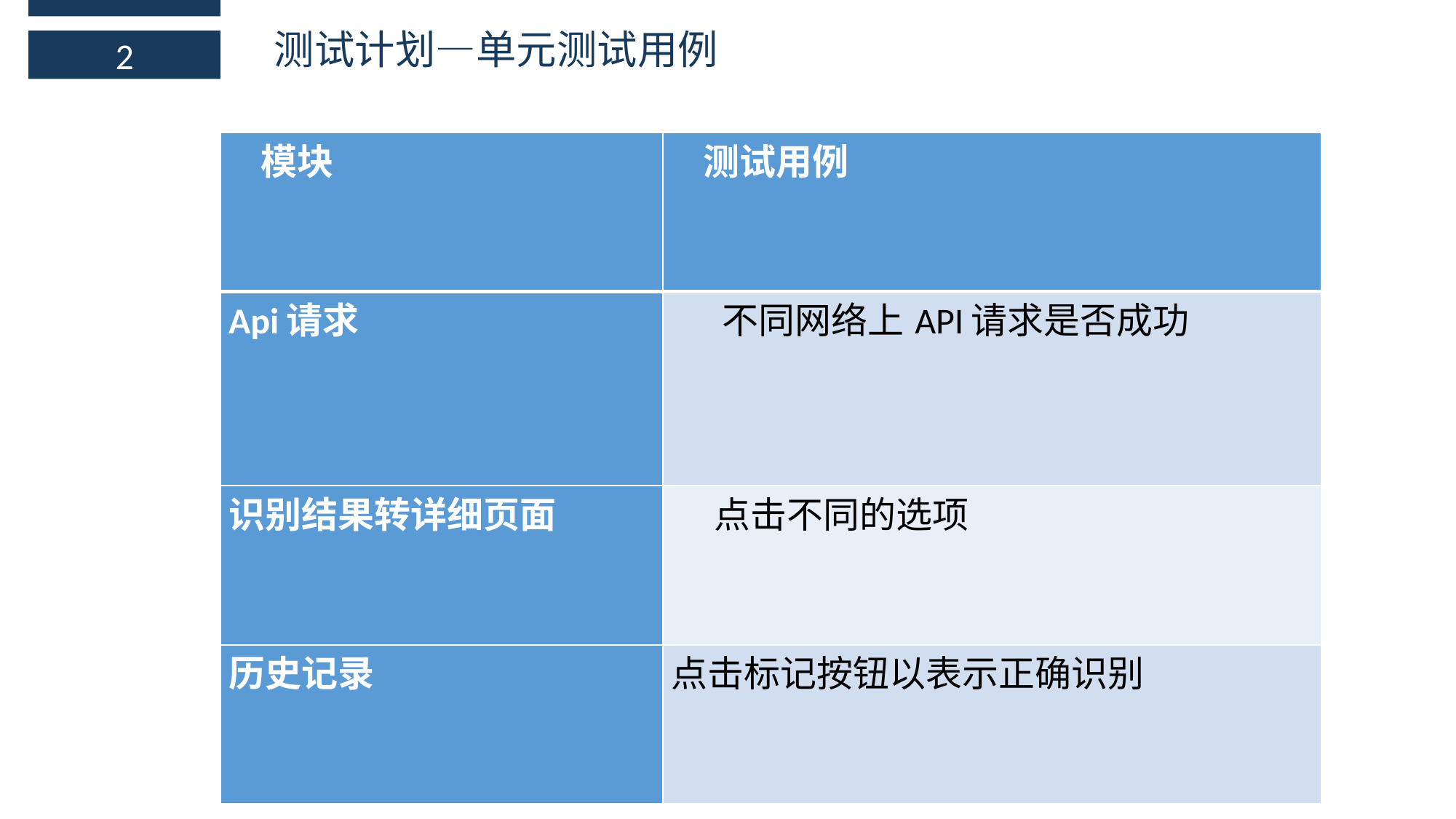

测试计划—单元测试用例
2
| 模块 | 测试用例 |
| --- | --- |
| Api请求 | 不同网络上API请求是否成功 |
| 识别结果转详细页面 | 点击不同的选项 |
| 历史记录 | 点击标记按钮以表示正确识别 |